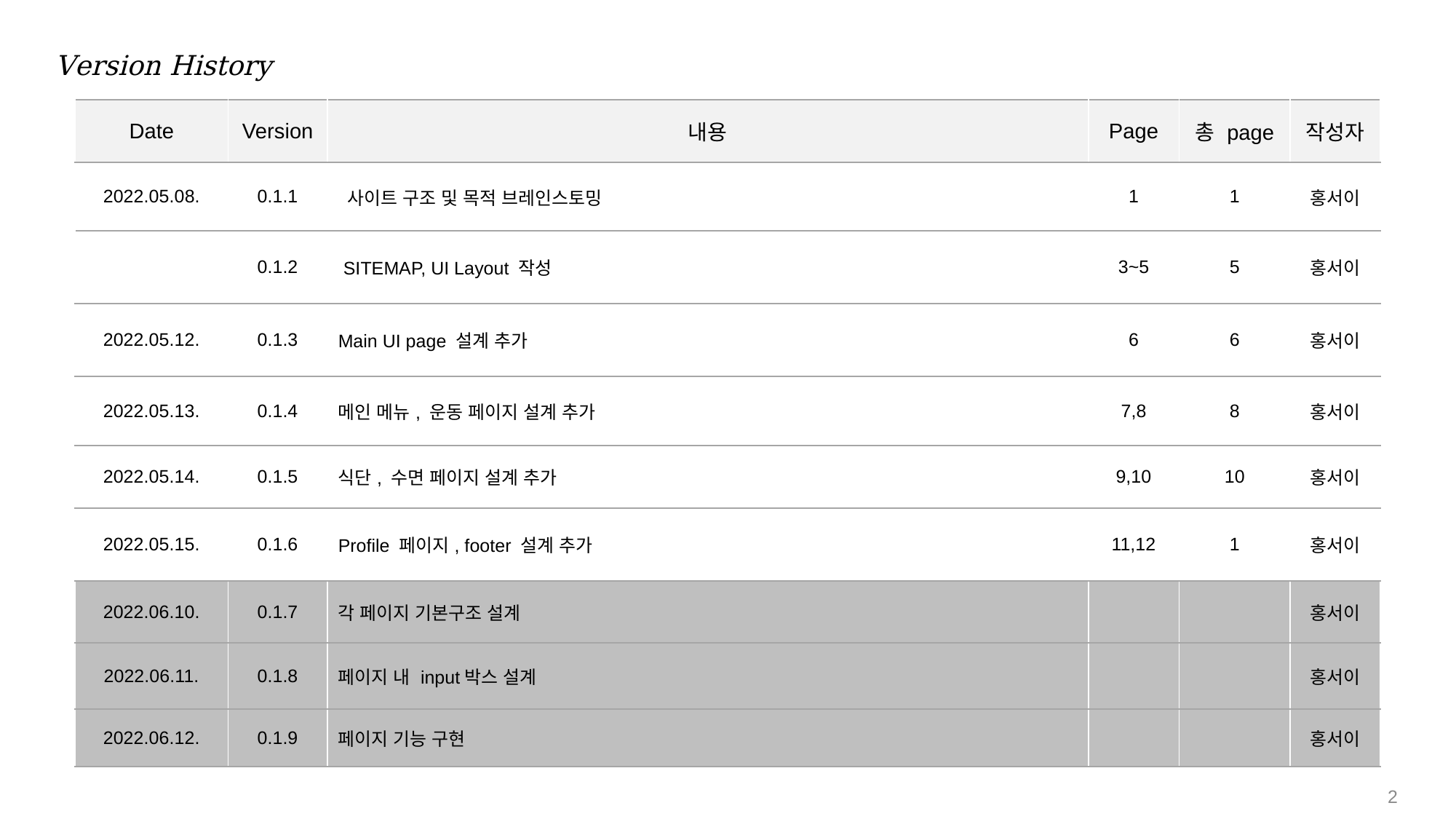

Version History
| Date | Version | 내용 | Page | 총 page | 작성자 |
| --- | --- | --- | --- | --- | --- |
| 2022.05.08. | 0.1.1 | 사이트 구조 및 목적 브레인스토밍 | 1 | 1 | 홍서이 |
|  | 0.1.2 | SITEMAP, UI Layout 작성 | 3~5 | 5 | 홍서이 |
| 2022.05.12. | 0.1.3 | Main UI page 설계 추가 | 6 | 6 | 홍서이 |
| 2022.05.13. | 0.1.4 | 메인 메뉴, 운동 페이지 설계 추가 | 7,8 | 8 | 홍서이 |
| 2022.05.14. | 0.1.5 | 식단, 수면 페이지 설계 추가 | 9,10 | 10 | 홍서이 |
| 2022.05.15. | 0.1.6 | Profile 페이지, footer 설계 추가 | 11,12 | 1 | 홍서이 |
| 2022.06.10. | 0.1.7 | 각 페이지 기본구조 설계 |  |  | 홍서이 |
| 2022.06.11. | 0.1.8 | 페이지 내 input박스 설계 |  |  | 홍서이 |
| 2022.06.12. | 0.1.9 | 페이지 기능 구현 |  |  | 홍서이 |
2